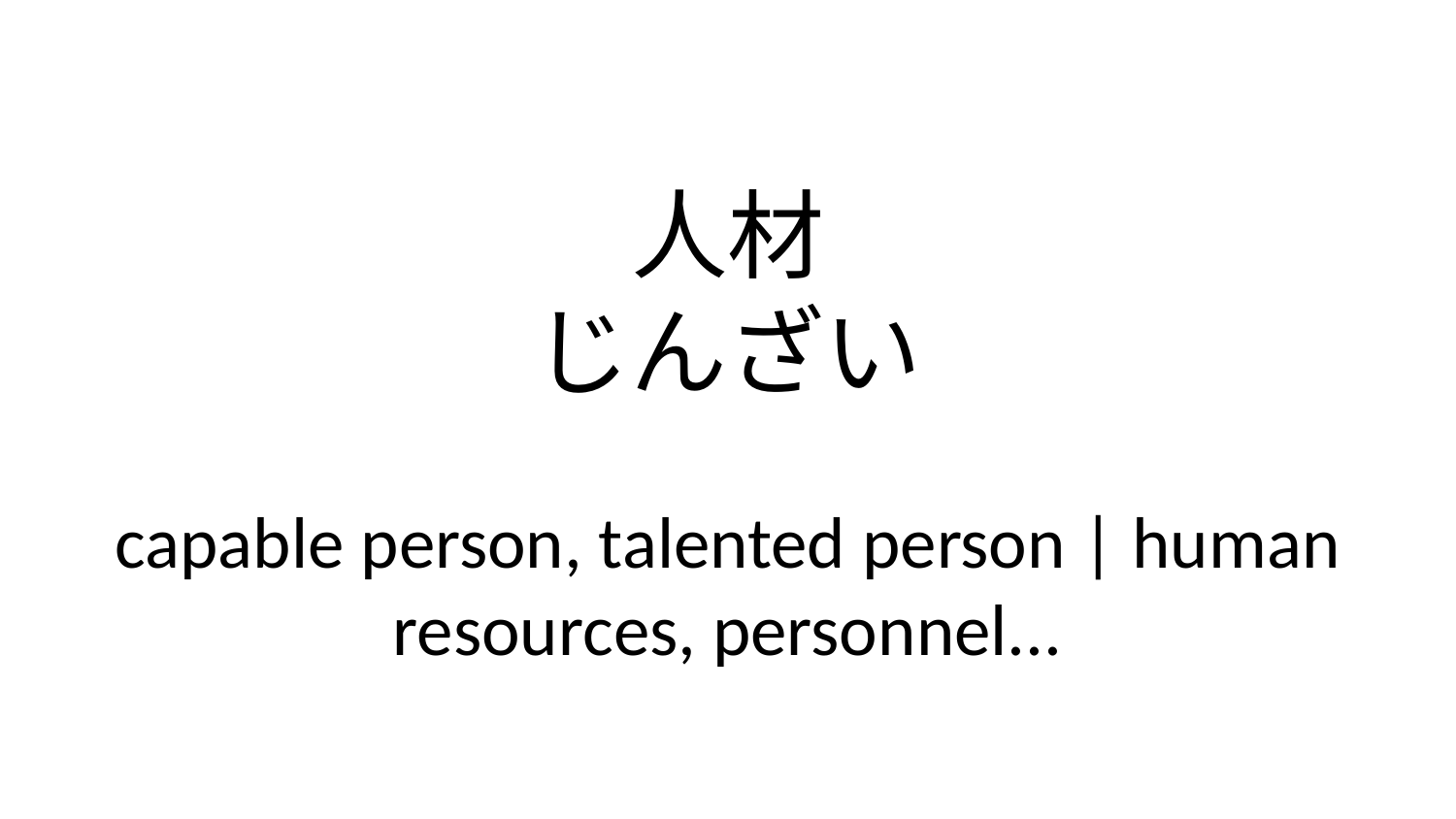

人材
じんざい
capable person, talented person | human resources, personnel...
511-525